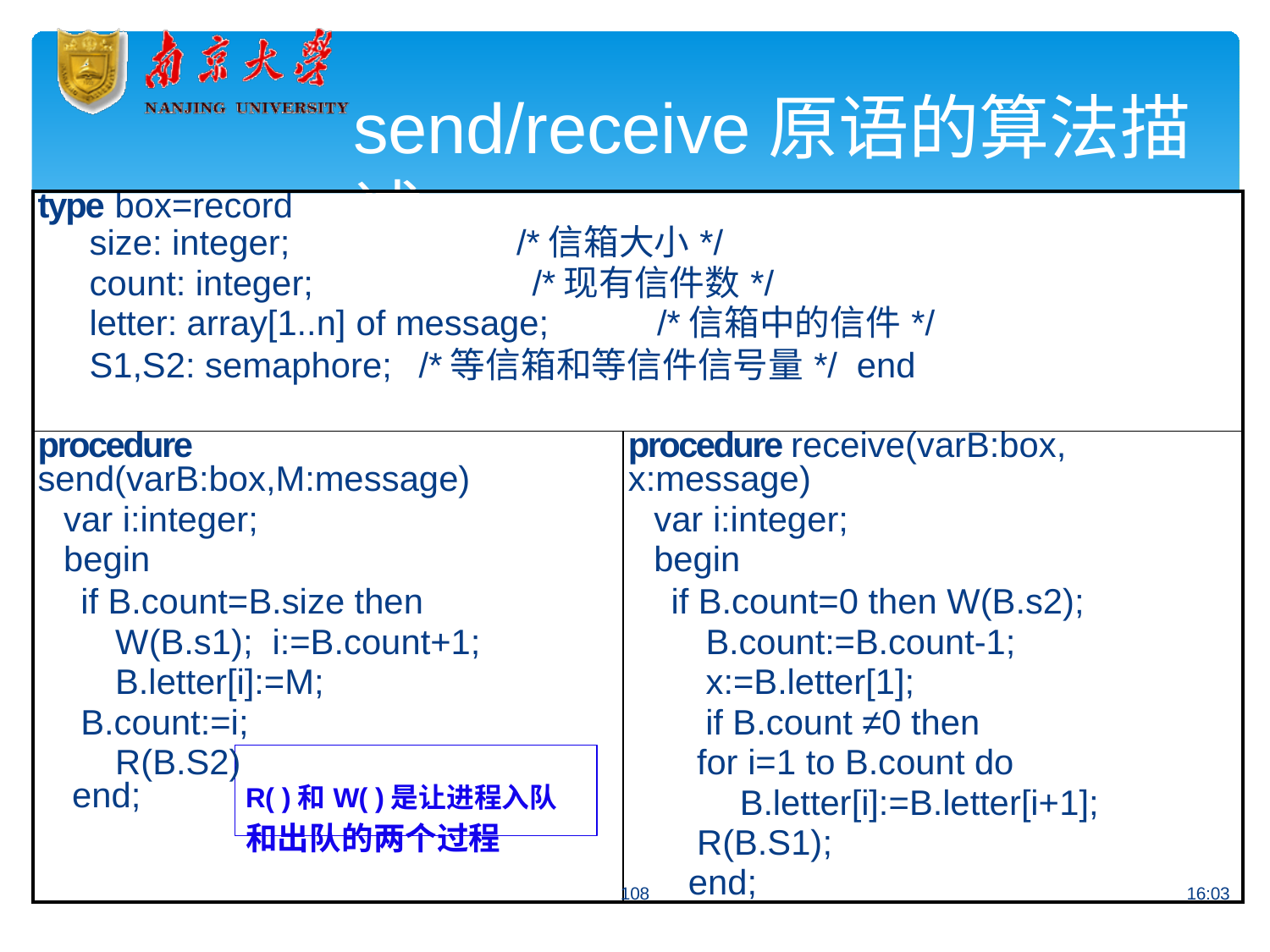

# send/receive原语的算法描述
| type box=record size: integer; /\*信箱大小\*/ count: integer; /\*现有信件数\*/ letter: array[1..n] of message; /\*信箱中的信件\*/ S1,S2: semaphore; /\*等信箱和等信件信号量\*/ end |  |
| --- | --- |
| procedure send(varB:box,M:message) var i:integer; begin if B.count=B.size then W(B.s1); i:=B.count+1; B.letter[i]:=M; B.count:=i; R(B.S2) end; R( )和W( )是让进程入队 和出队的两个过程 | procedure receive(varB:box, x:message) var i:integer; begin if B.count=0 then W(B.s2); B.count:=B.count-1; x:=B.letter[1]; if B.count ≠0 then for i=1 to B.count do B.letter[i]:=B.letter[i+1]; R(B.S1); end; |

108
16:03